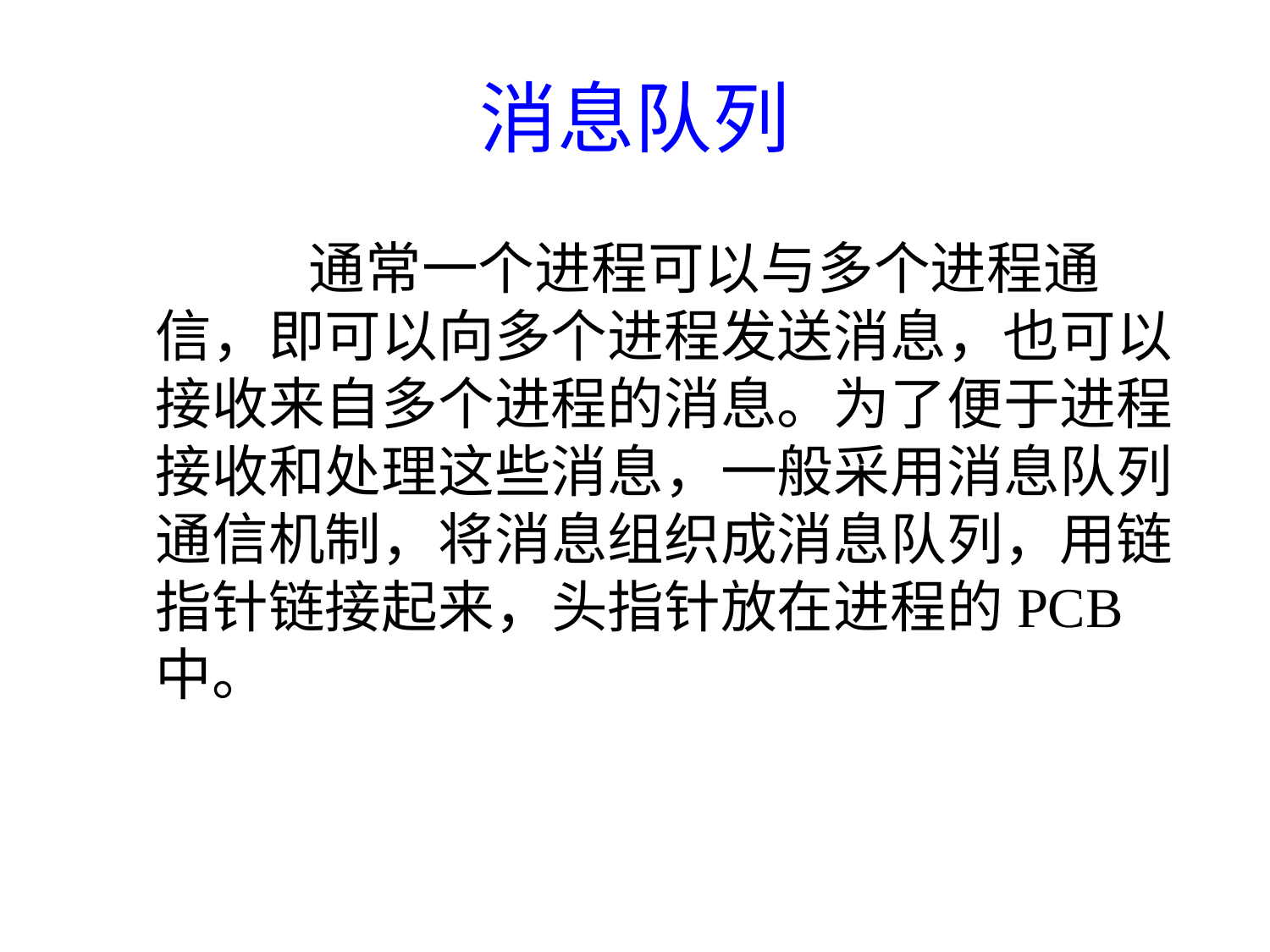

# 消息队列
  		 通常一个进程可以与多个进程通信，即可以向多个进程发送消息，也可以接收来自多个进程的消息。为了便于进程接收和处理这些消息，一般采用消息队列通信机制，将消息组织成消息队列，用链指针链接起来，头指针放在进程的PCB中。